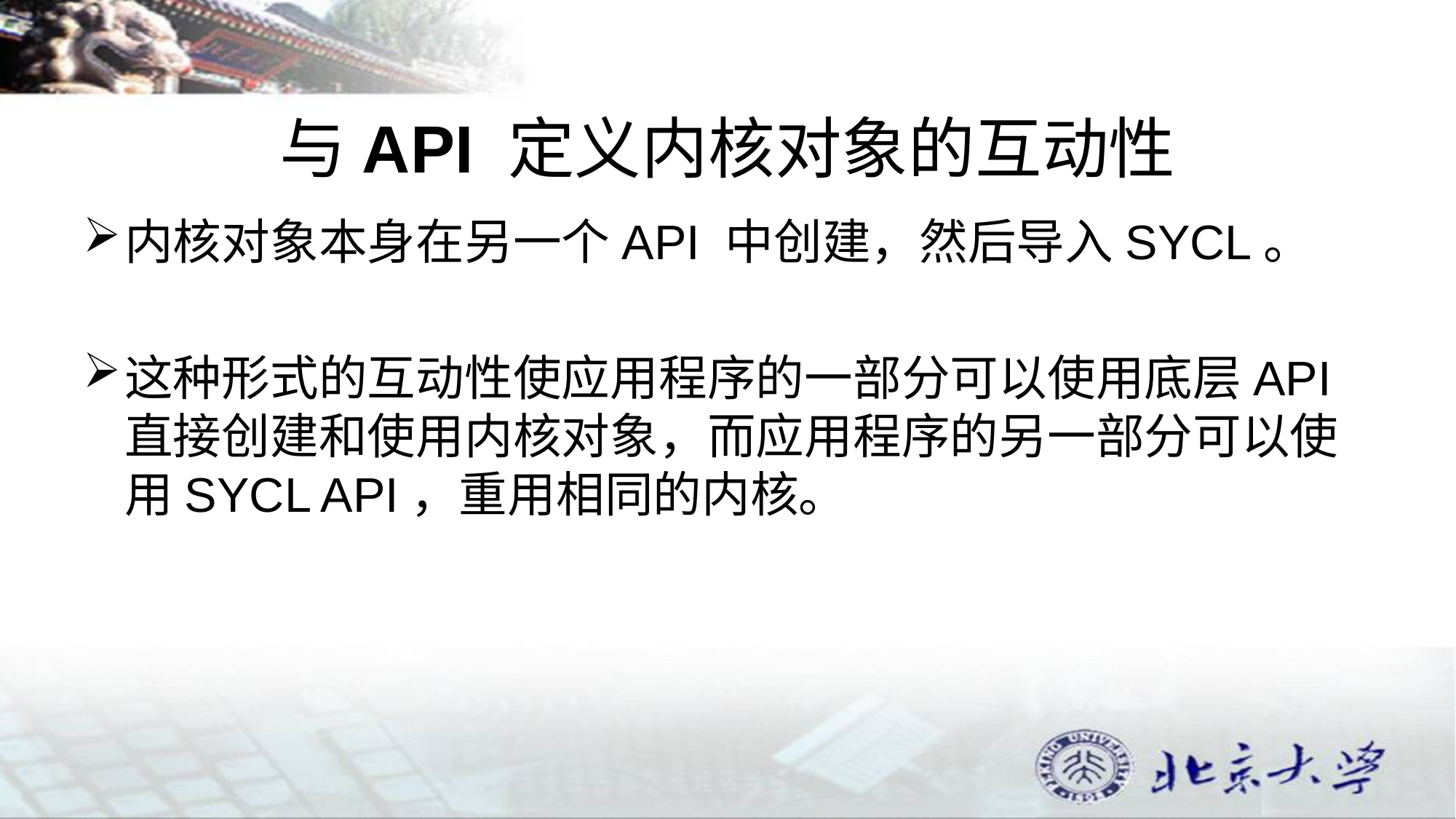

# 与API 定义内核对象的互动性
内核对象本身在另一个API 中创建，然后导入SYCL。

这种形式的互动性使应用程序的一部分可以使用底层API 直接创建和使用内核对象，而应用程序的另一部分可以使用SYCL API，重用相同的内核。